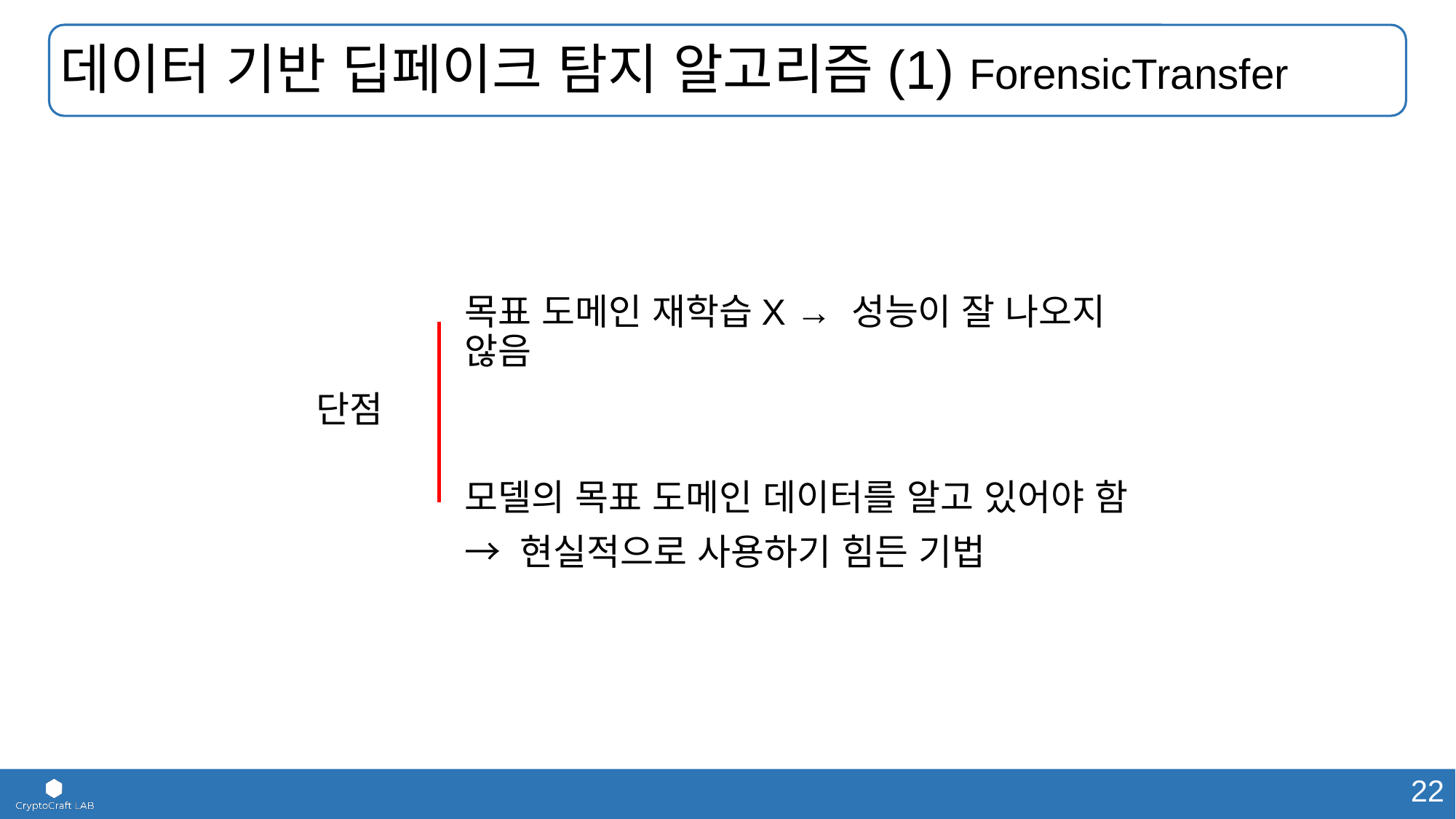

데이터 기반 딥페이크 탐지 알고리즘(1) ForensicTransfer
목표 도메인 재학습X → 성능이 잘 나오지 않음
단점
모델의 목표 도메인 데이터를 알고 있어야 함
→ 현실적으로 사용하기 힘든 기법